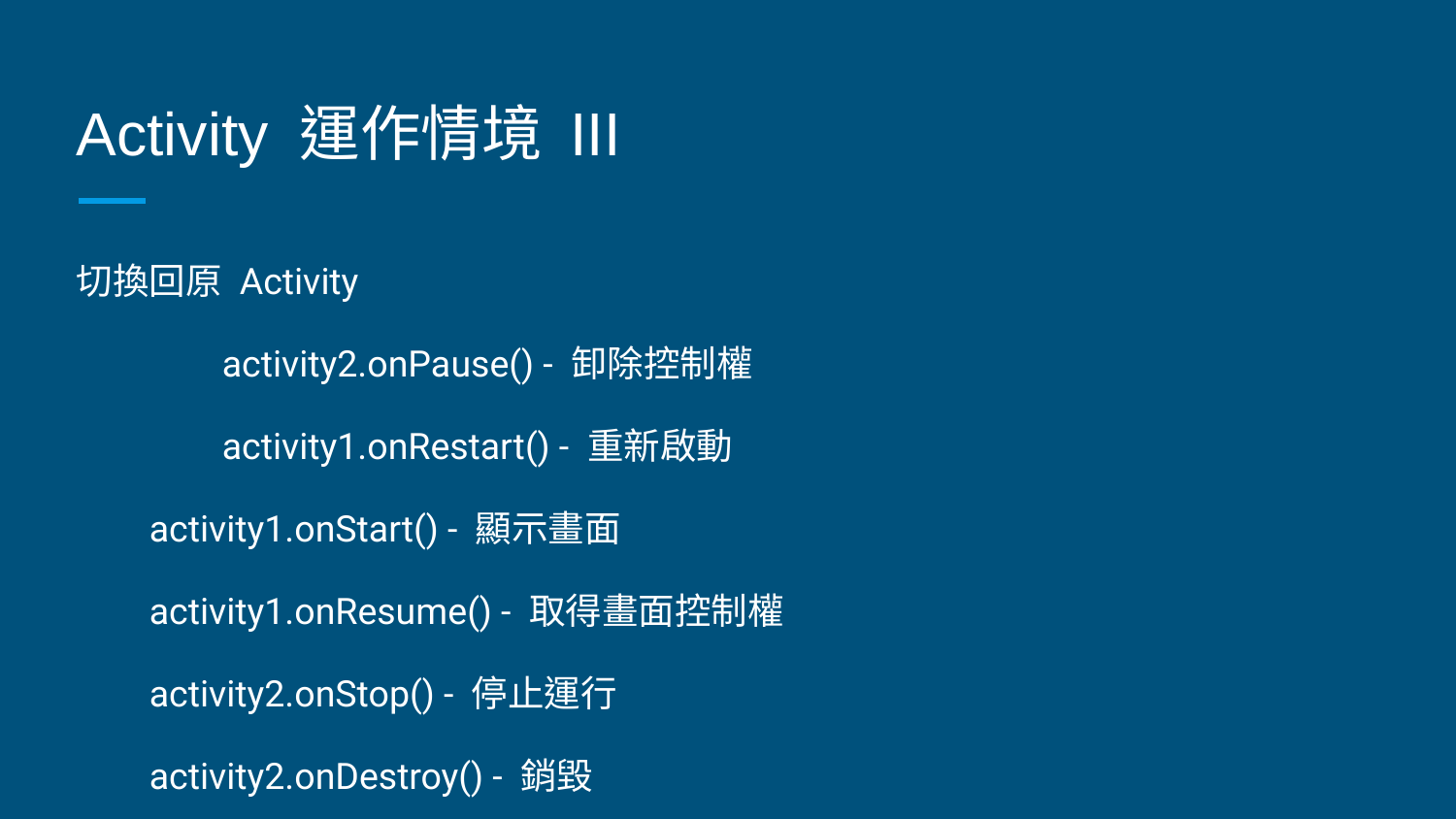

# Activity 運作情境 III
切換回原 Activity
	activity2.onPause() - 卸除控制權
	activity1.onRestart() - 重新啟動
activity1.onStart() - 顯示畫面
activity1.onResume() - 取得畫面控制權
activity2.onStop() - 停止運行
activity2.onDestroy() - 銷毀